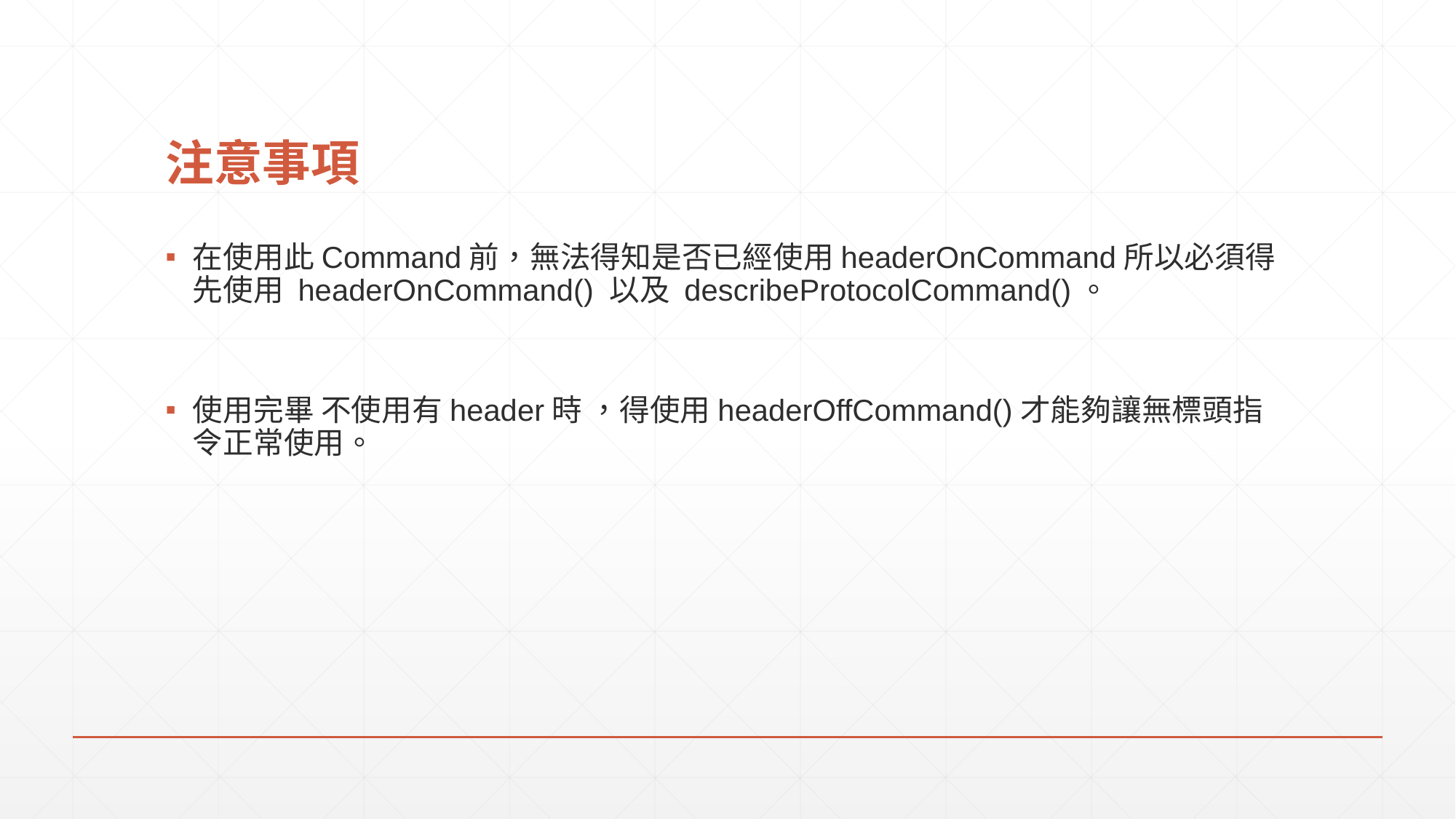

# 注意事項
在使用此Command前，無法得知是否已經使用headerOnCommand所以必須得先使用 headerOnCommand() 以及 describeProtocolCommand()。

使用完畢 不使用有header時 ，得使用headerOffCommand()才能夠讓無標頭指令正常使用。